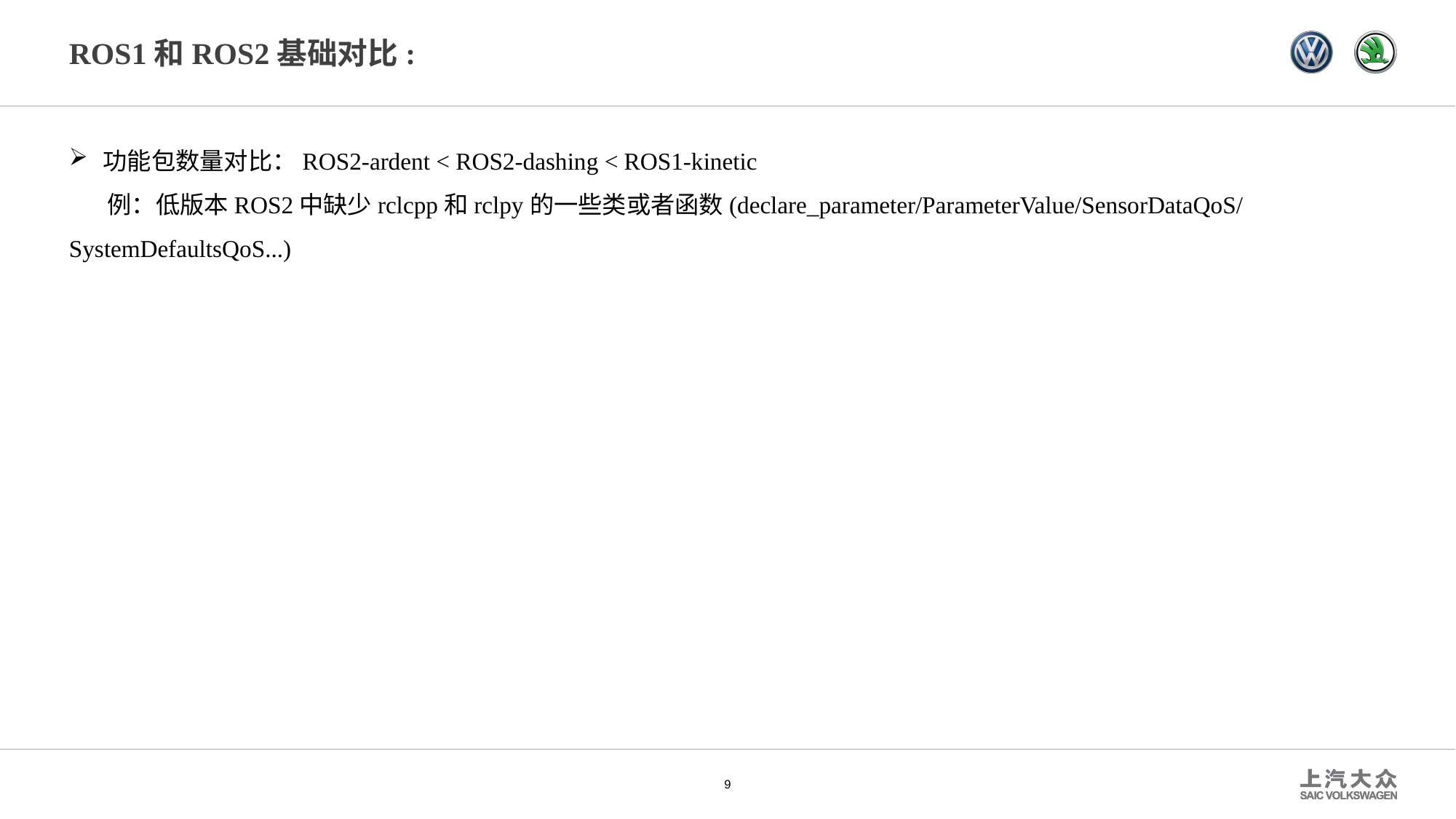

# ROS1和ROS2基础对比:
功能包数量对比：ROS2-ardent < ROS2-dashing < ROS1-kinetic
      例：低版本ROS2中缺少rclcpp和rclpy的一些类或者函数(declare_parameter/ParameterValue/SensorDataQoS/SystemDefaultsQoS...)
9